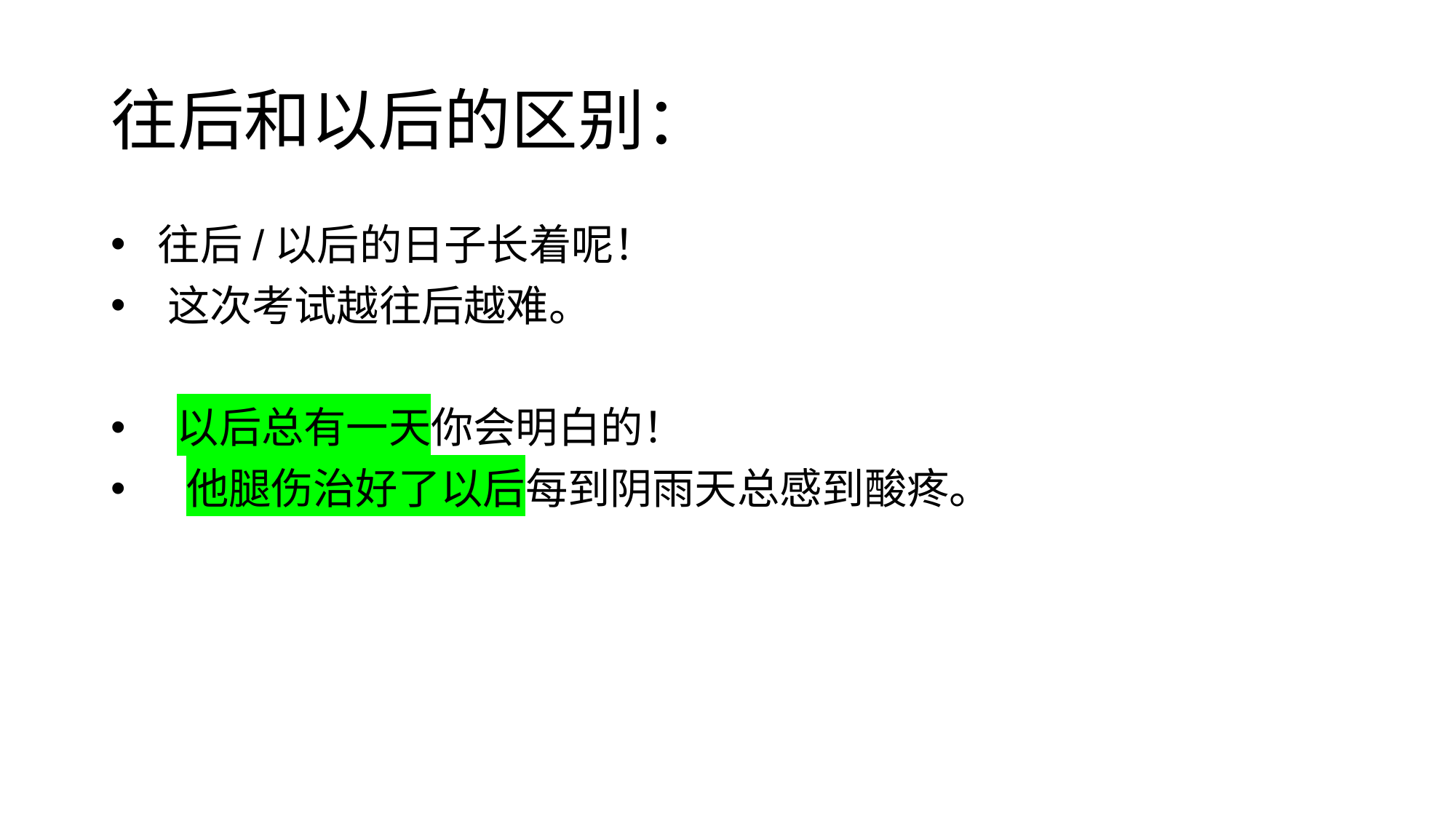

# 往后和以后的区别：
 往后/以后的日子长着呢！
  这次考试越往后越难。

   以后总有一天你会明白的！
    他腿伤治好了以后每到阴雨天总感到酸疼。